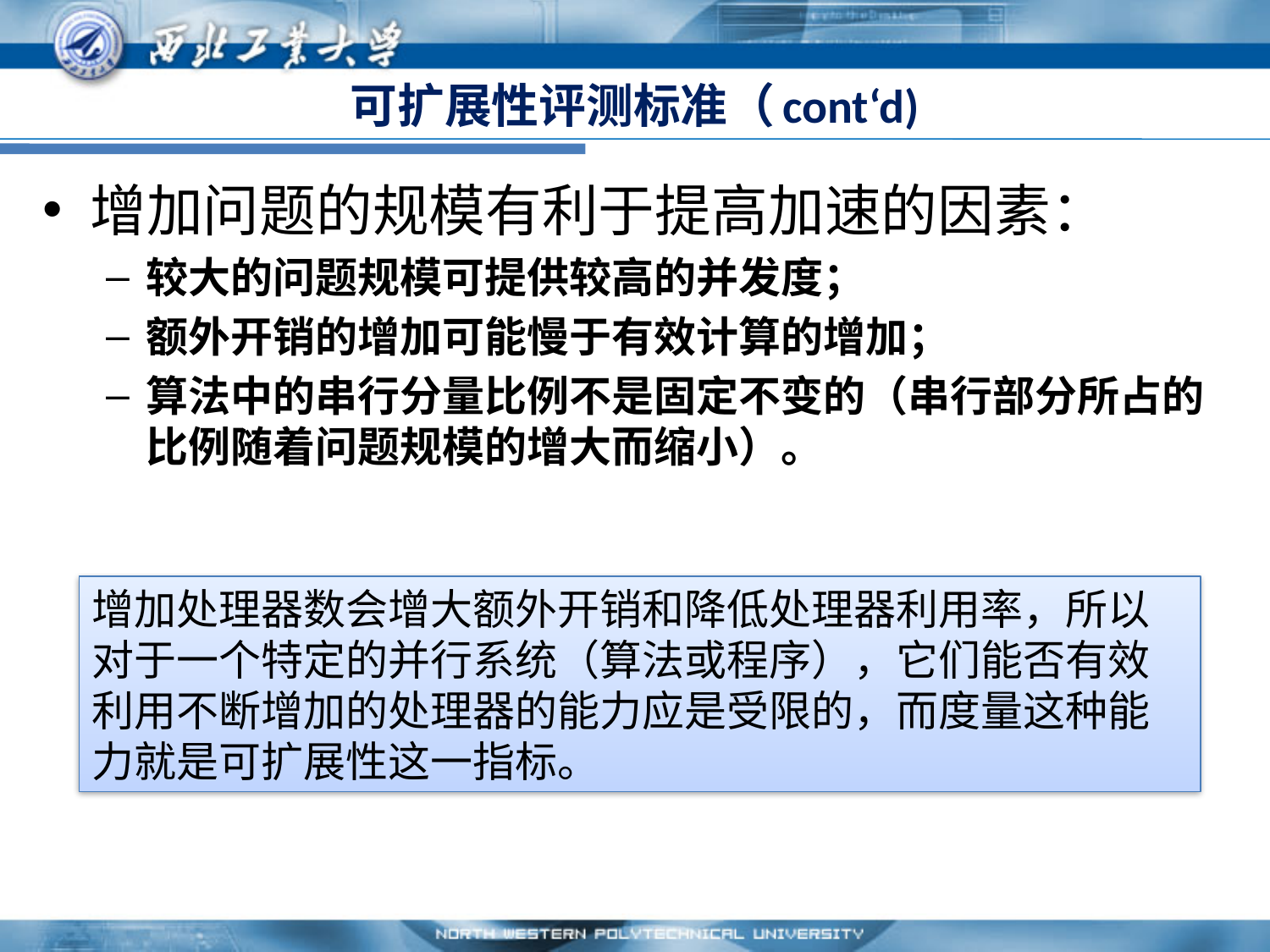

# 可扩展性评测标准（cont‘d)
增加问题的规模有利于提高加速的因素：
较大的问题规模可提供较高的并发度；
额外开销的增加可能慢于有效计算的增加；
算法中的串行分量比例不是固定不变的（串行部分所占的比例随着问题规模的增大而缩小）。

增加处理器数会增大额外开销和降低处理器利用率，所以对于一个特定的并行系统（算法或程序），它们能否有效利用不断增加的处理器的能力应是受限的，而度量这种能力就是可扩展性这一指标。
27